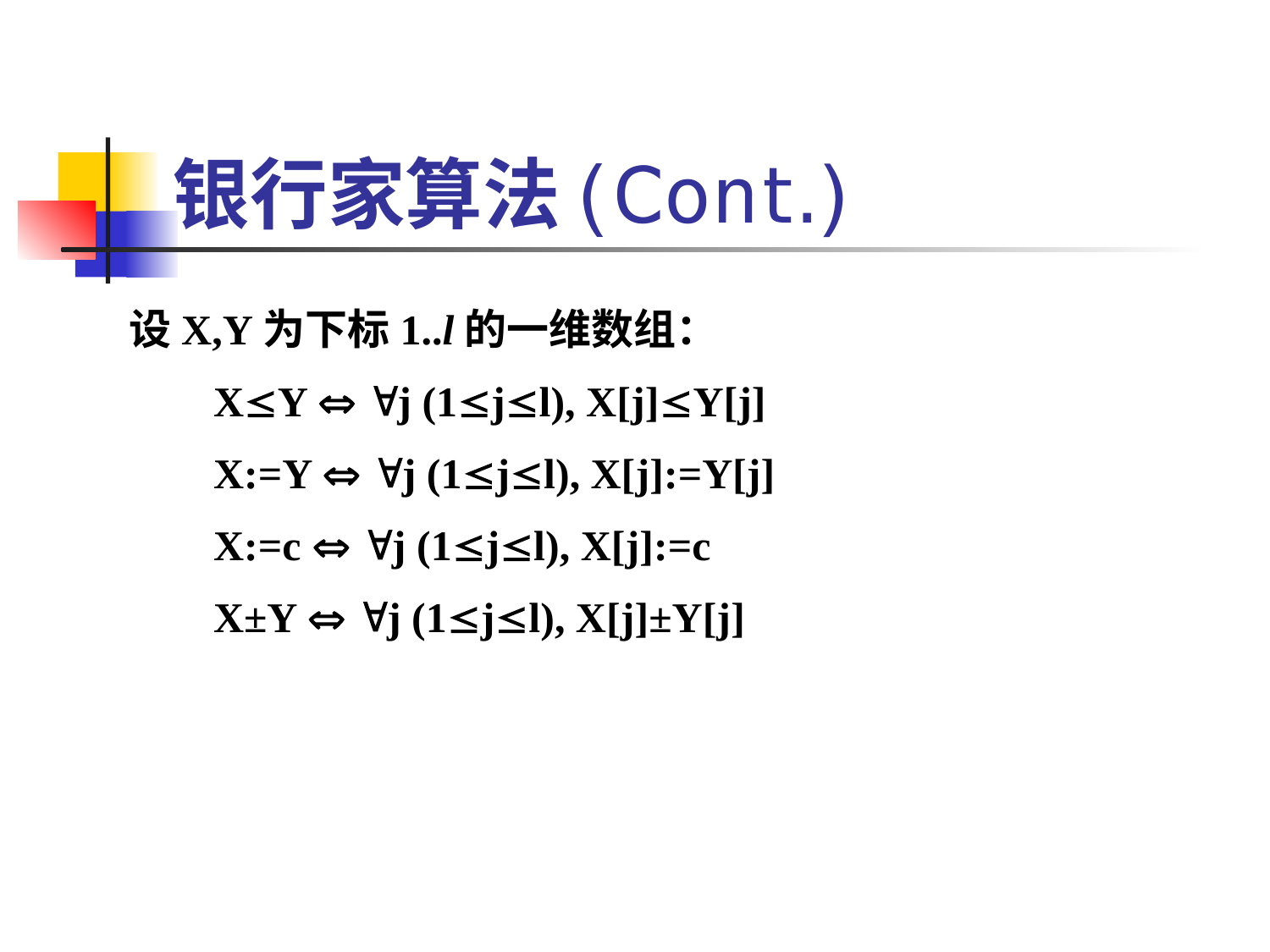

# 银行家算法(Cont.)
设X,Y为下标1..l的一维数组：
        X≤Y ⇔ ∀j (1≤j≤l), X[j]≤Y[j]
        X:=Y ⇔ ∀j (1≤j≤l), X[j]:=Y[j]
        X:=c ⇔ ∀j (1≤j≤l), X[j]:=c
        X±Y ⇔ ∀j (1≤j≤l), X[j]±Y[j]